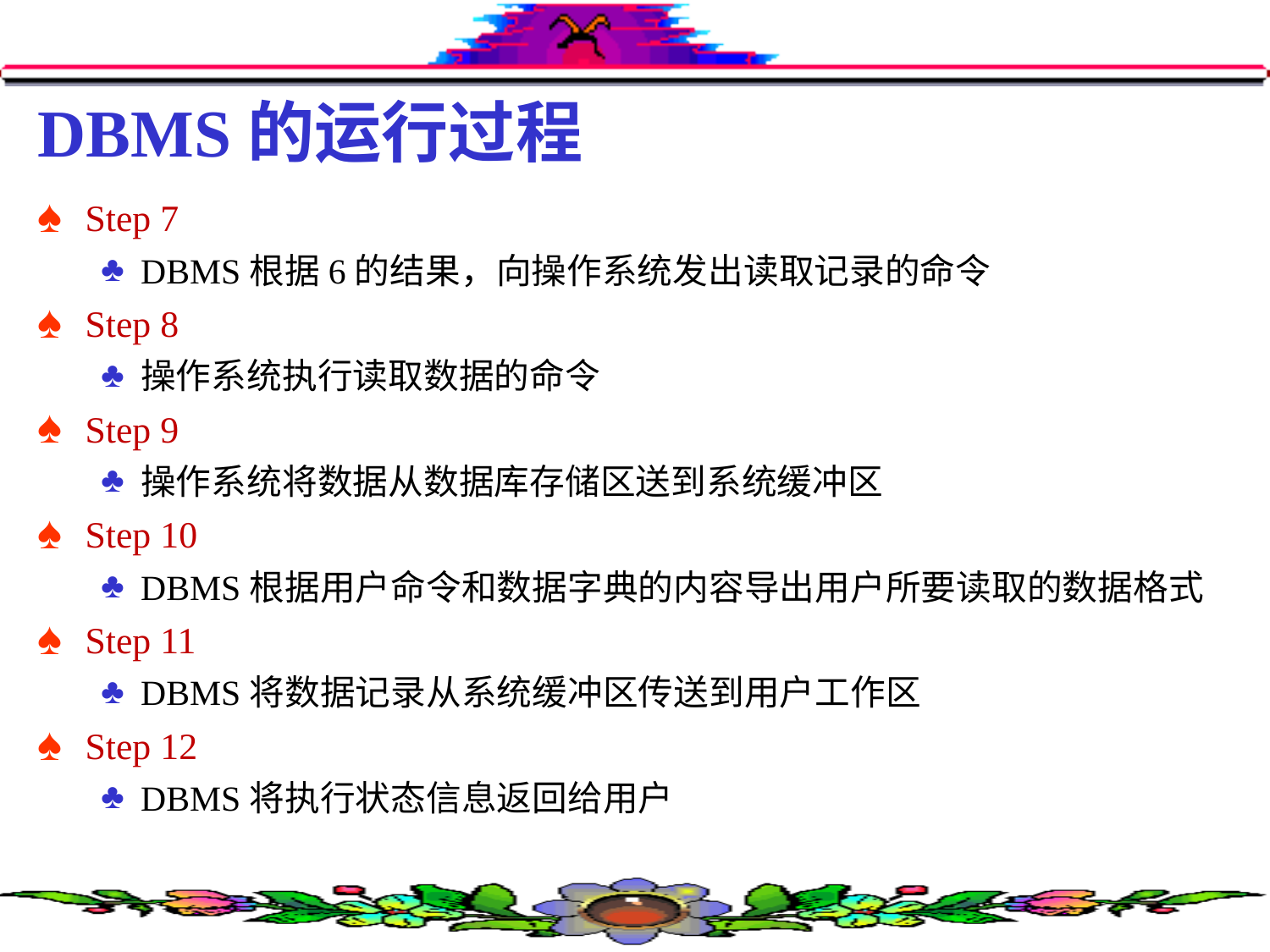

# DBMS的运行过程
Step 7
DBMS根据6的结果，向操作系统发出读取记录的命令
Step 8
操作系统执行读取数据的命令
Step 9
操作系统将数据从数据库存储区送到系统缓冲区
Step 10
DBMS根据用户命令和数据字典的内容导出用户所要读取的数据格式
Step 11
DBMS将数据记录从系统缓冲区传送到用户工作区
Step 12
DBMS将执行状态信息返回给用户